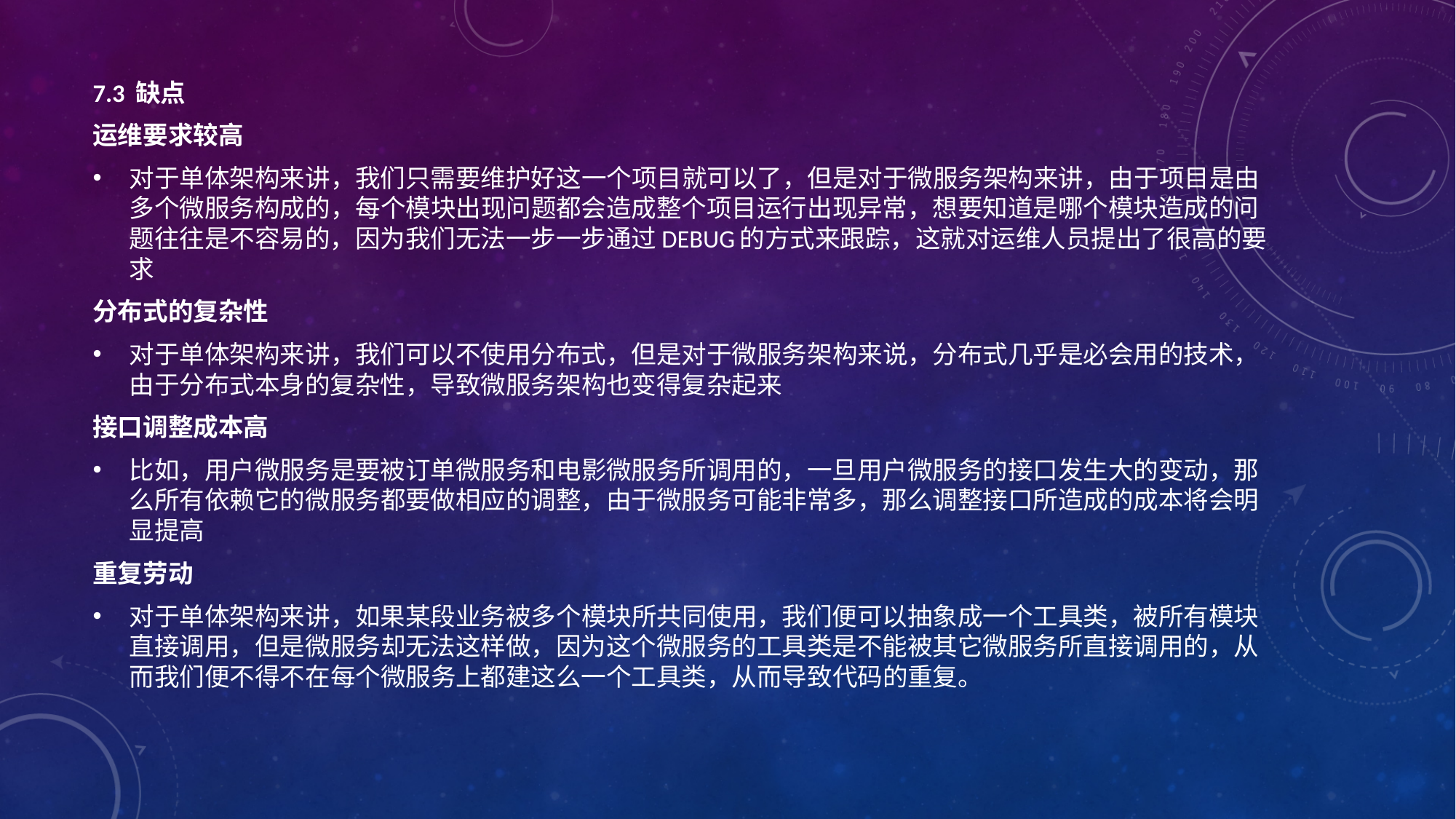

7.3 缺点
运维要求较高
对于单体架构来讲，我们只需要维护好这一个项目就可以了，但是对于微服务架构来讲，由于项目是由多个微服务构成的，每个模块出现问题都会造成整个项目运行出现异常，想要知道是哪个模块造成的问题往往是不容易的，因为我们无法一步一步通过debug的方式来跟踪，这就对运维人员提出了很高的要求
分布式的复杂性
对于单体架构来讲，我们可以不使用分布式，但是对于微服务架构来说，分布式几乎是必会用的技术，由于分布式本身的复杂性，导致微服务架构也变得复杂起来
接口调整成本高
比如，用户微服务是要被订单微服务和电影微服务所调用的，一旦用户微服务的接口发生大的变动，那么所有依赖它的微服务都要做相应的调整，由于微服务可能非常多，那么调整接口所造成的成本将会明显提高
重复劳动
对于单体架构来讲，如果某段业务被多个模块所共同使用，我们便可以抽象成一个工具类，被所有模块直接调用，但是微服务却无法这样做，因为这个微服务的工具类是不能被其它微服务所直接调用的，从而我们便不得不在每个微服务上都建这么一个工具类，从而导致代码的重复。